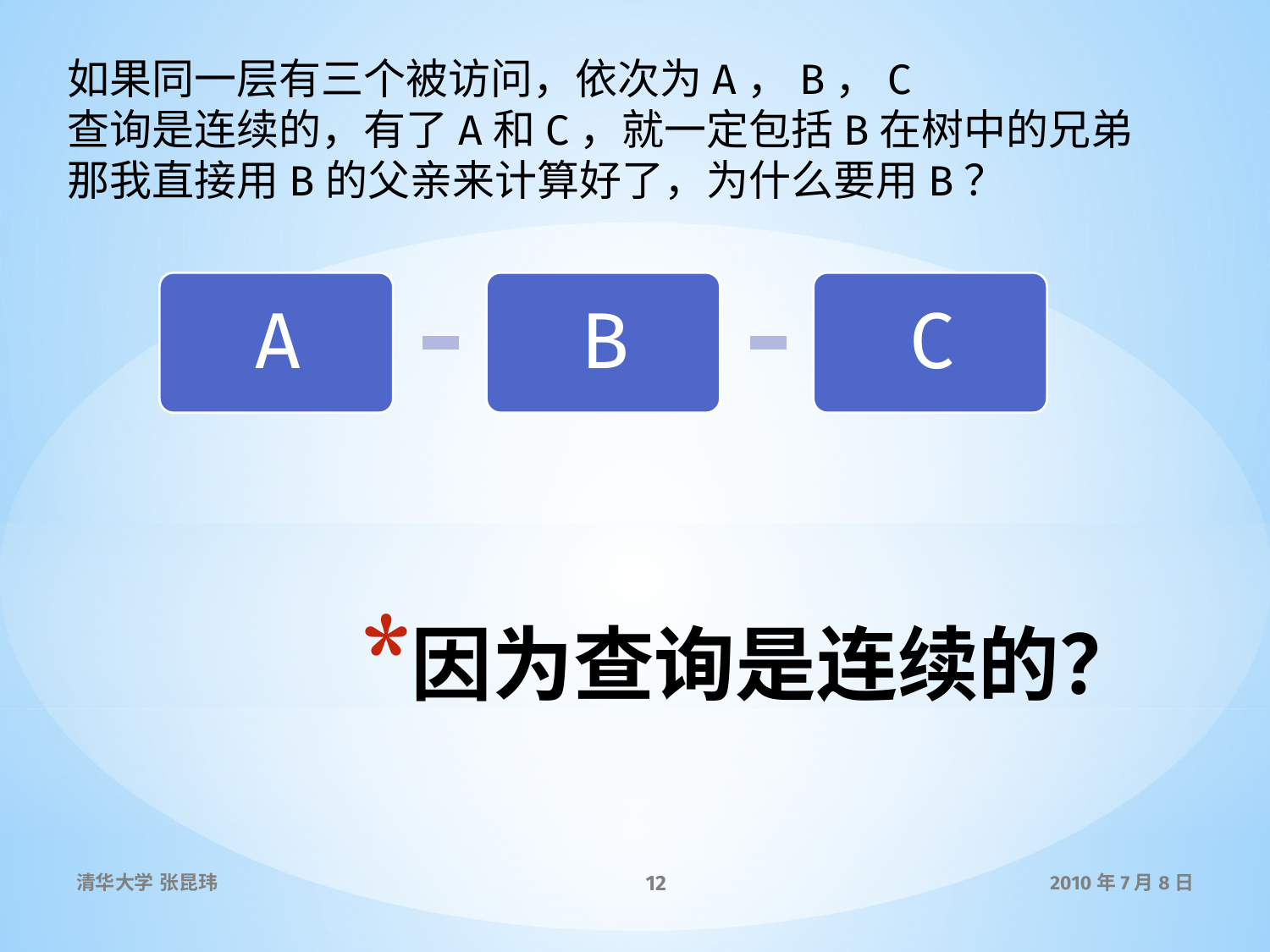

如果同一层有三个被访问，依次为A，B，C
查询是连续的，有了A和C，就一定包括B在树中的兄弟
那我直接用B的父亲来计算好了，为什么要用B？
A

B

C
# 因为查询是连续的？
清华大学 张昆玮
12
2010年7月8日